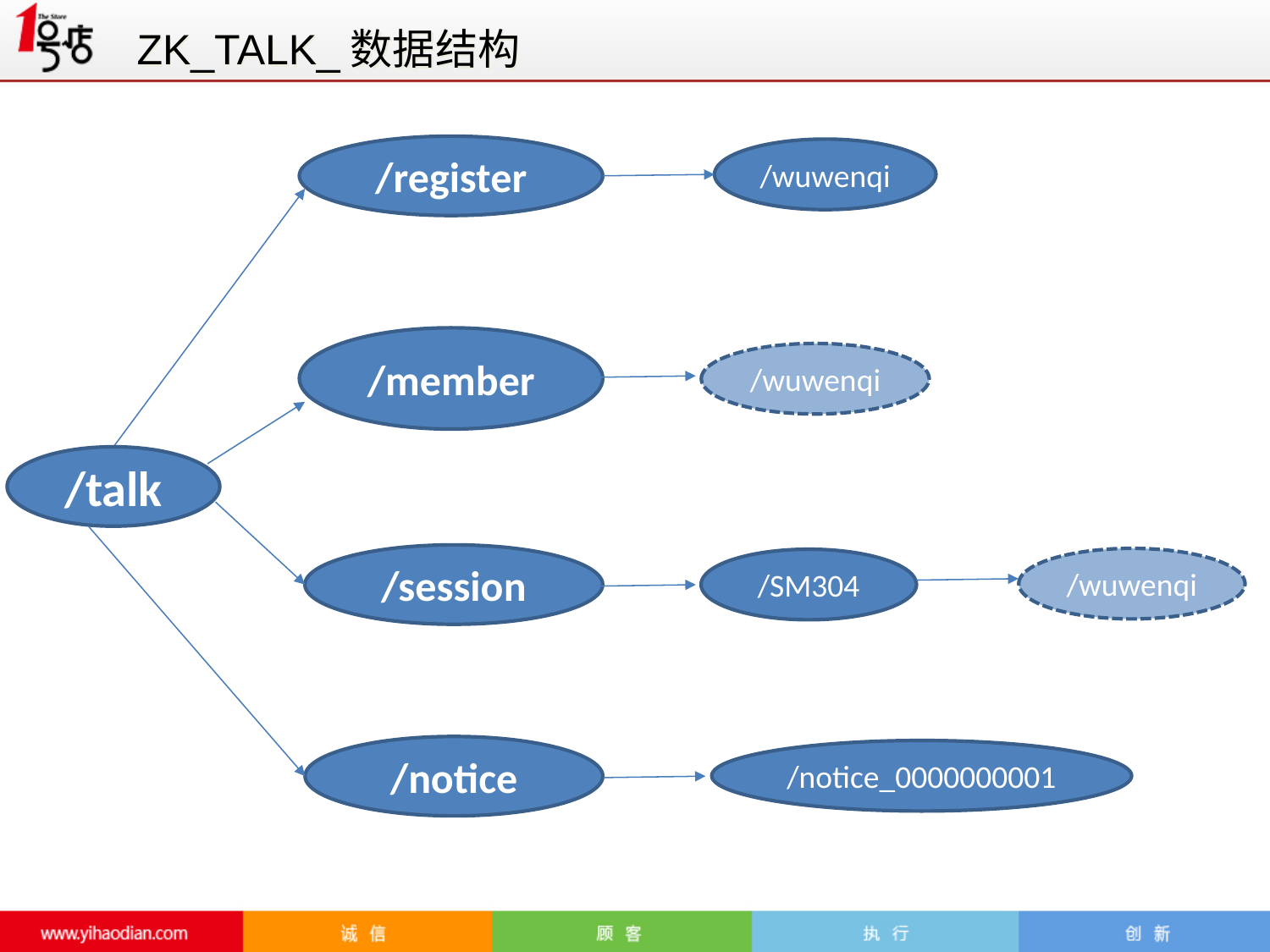

ZK_TALK_数据结构
/register
/wuwenqi
/member
/wuwenqi
/talk
/session
/wuwenqi
/SM304
/notice
/notice_0000000001